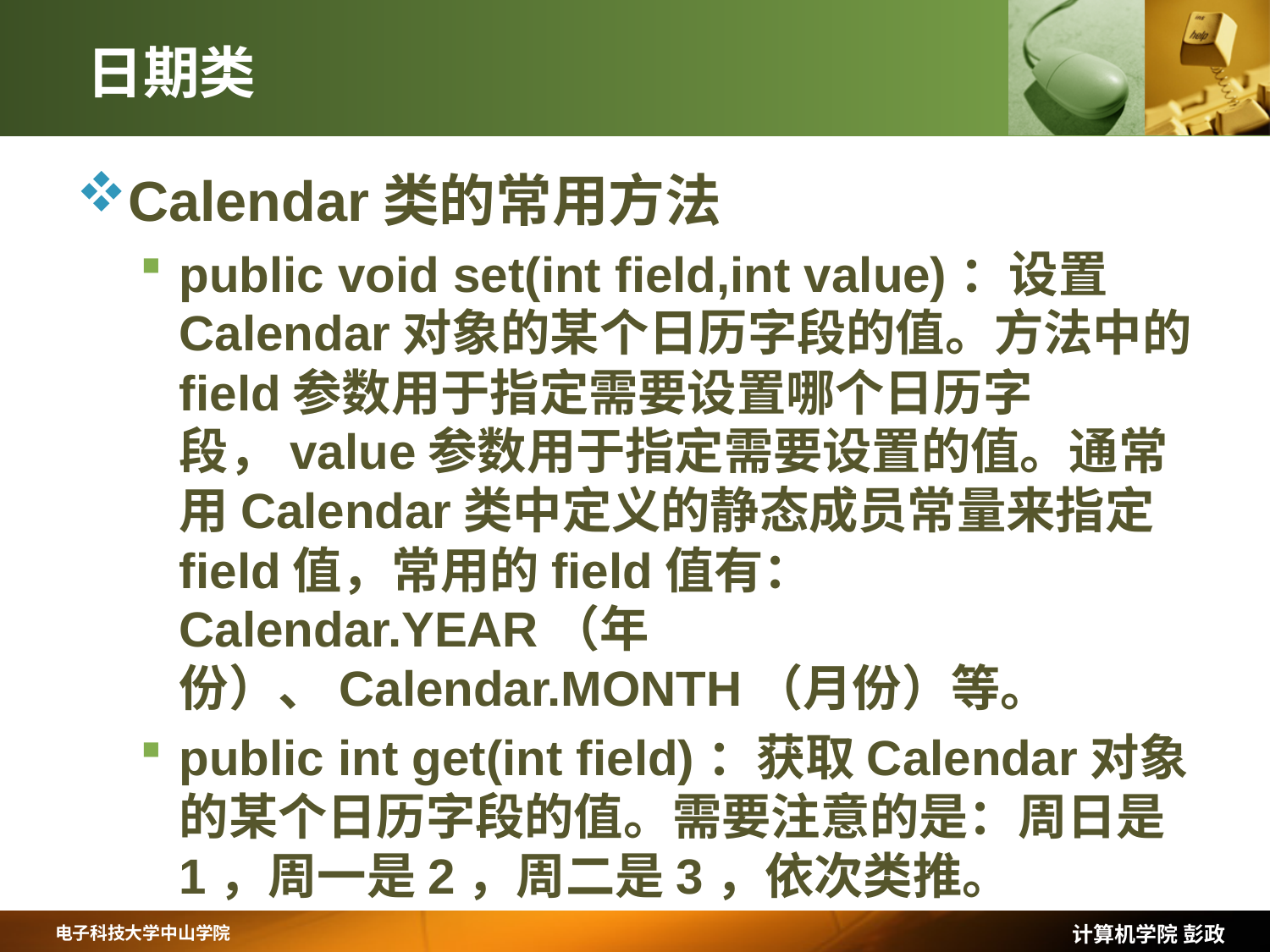

# 日期类
Calendar类的常用方法
public void set(int field,int value)：设置Calendar对象的某个日历字段的值。方法中的field参数用于指定需要设置哪个日历字段，value参数用于指定需要设置的值。通常用Calendar类中定义的静态成员常量来指定field值，常用的field值有：Calendar.YEAR（年份）、Calendar.MONTH（月份）等。
public int get(int field)：获取Calendar对象的某个日历字段的值。需要注意的是：周日是1，周一是2，周二是3，依次类推。
计算机学院 彭政
电子科技大学中山学院